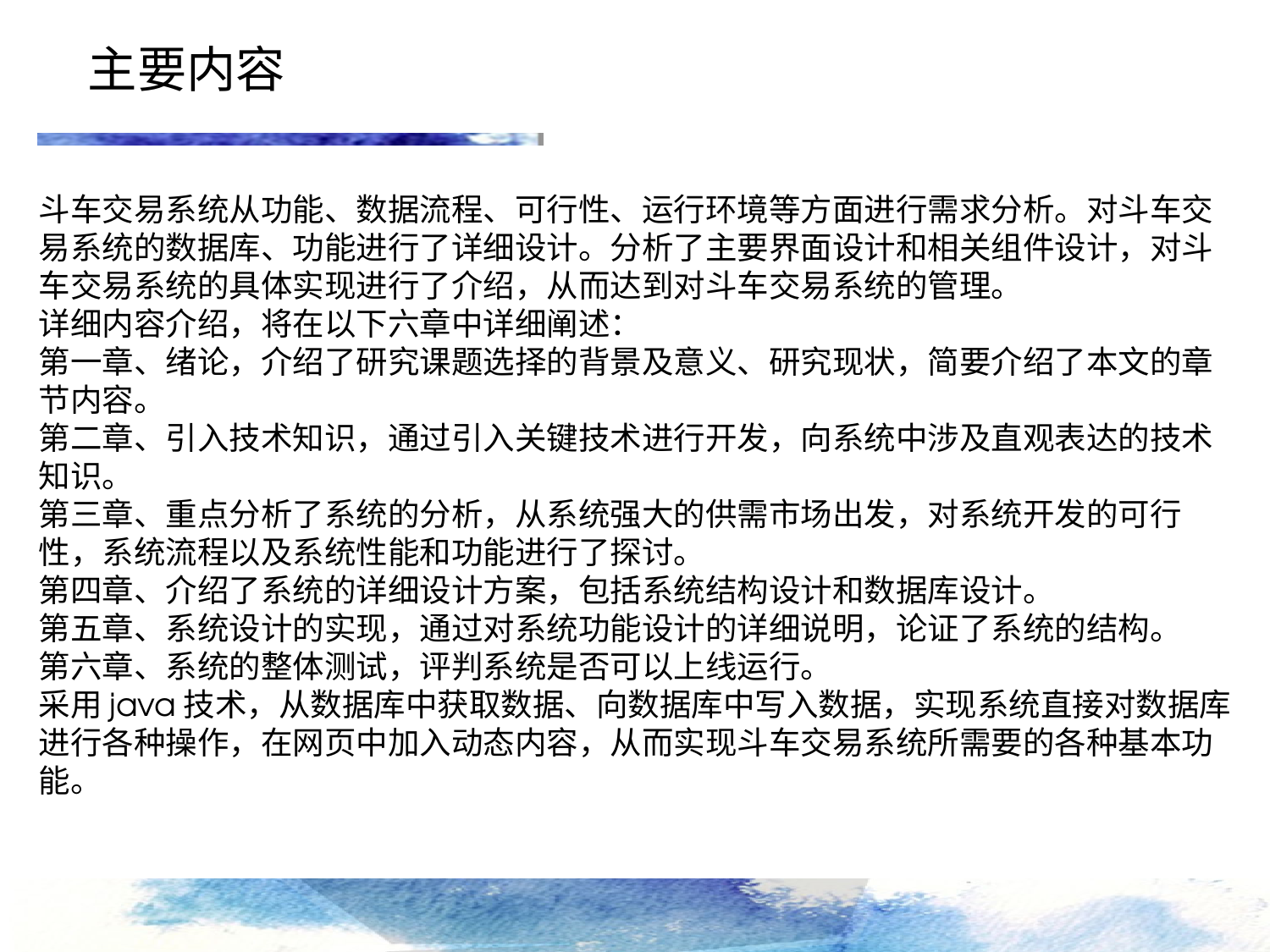

主要内容
斗车交易系统从功能、数据流程、可行性、运行环境等方面进行需求分析。对斗车交易系统的数据库、功能进行了详细设计。分析了主要界面设计和相关组件设计，对斗车交易系统的具体实现进行了介绍，从而达到对斗车交易系统的管理。
详细内容介绍，将在以下六章中详细阐述：
第一章、绪论，介绍了研究课题选择的背景及意义、研究现状，简要介绍了本文的章节内容。
第二章、引入技术知识，通过引入关键技术进行开发，向系统中涉及直观表达的技术知识。
第三章、重点分析了系统的分析，从系统强大的供需市场出发，对系统开发的可行性，系统流程以及系统性能和功能进行了探讨。
第四章、介绍了系统的详细设计方案，包括系统结构设计和数据库设计。
第五章、系统设计的实现，通过对系统功能设计的详细说明，论证了系统的结构。
第六章、系统的整体测试，评判系统是否可以上线运行。
采用java技术，从数据库中获取数据、向数据库中写入数据，实现系统直接对数据库进行各种操作，在网页中加入动态内容，从而实现斗车交易系统所需要的各种基本功能。
点击添加文本
点击添加文本
点击添加文本
点击添加文本